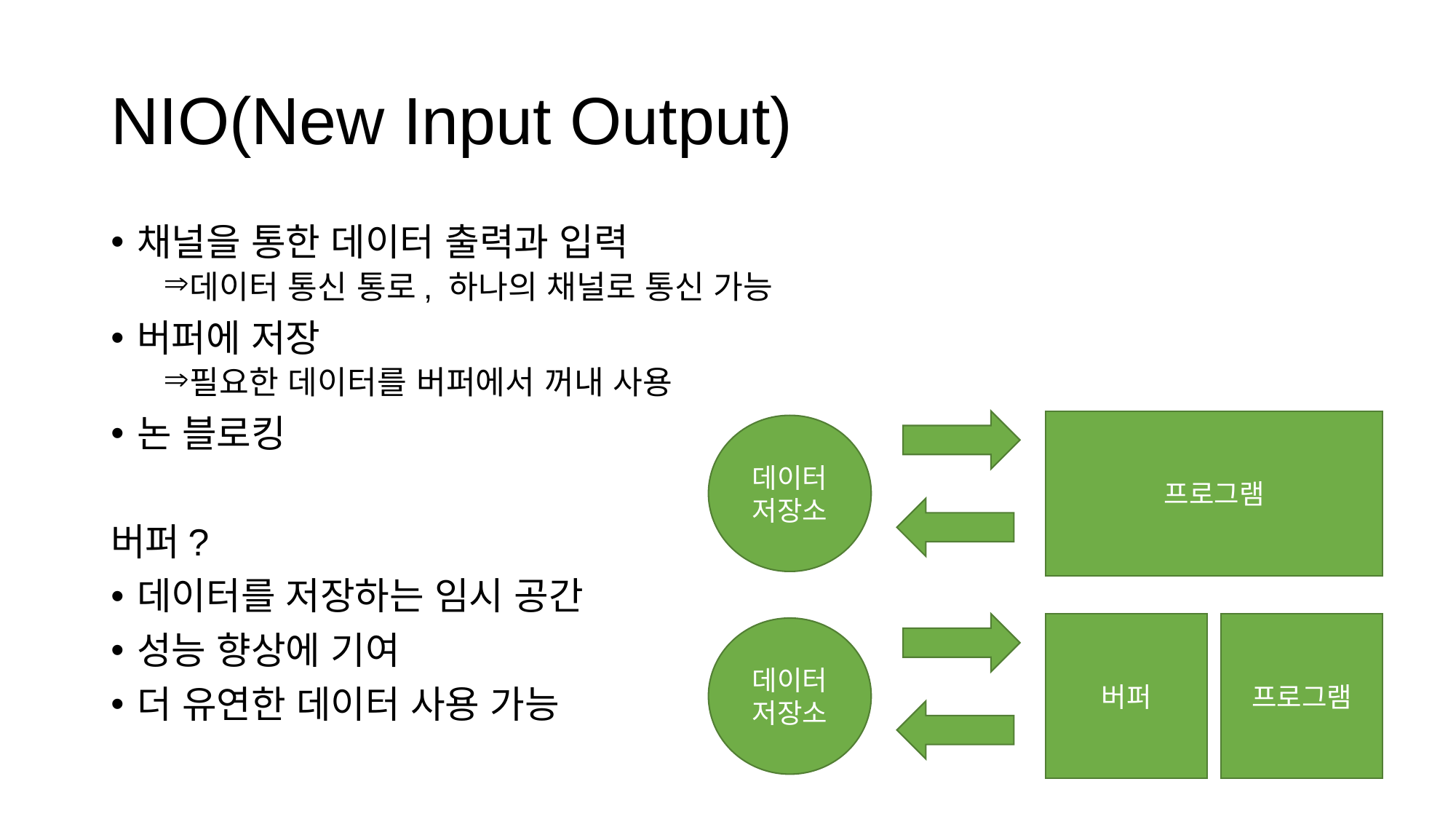

# NIO(New Input Output)
채널을 통한 데이터 출력과 입력
데이터 통신 통로, 하나의 채널로 통신 가능
버퍼에 저장
필요한 데이터를 버퍼에서 꺼내 사용
논 블로킹

버퍼?
데이터를 저장하는 임시 공간
성능 향상에 기여
더 유연한 데이터 사용 가능

프로그램
데이터
저장소

버퍼
프로그램
데이터
저장소